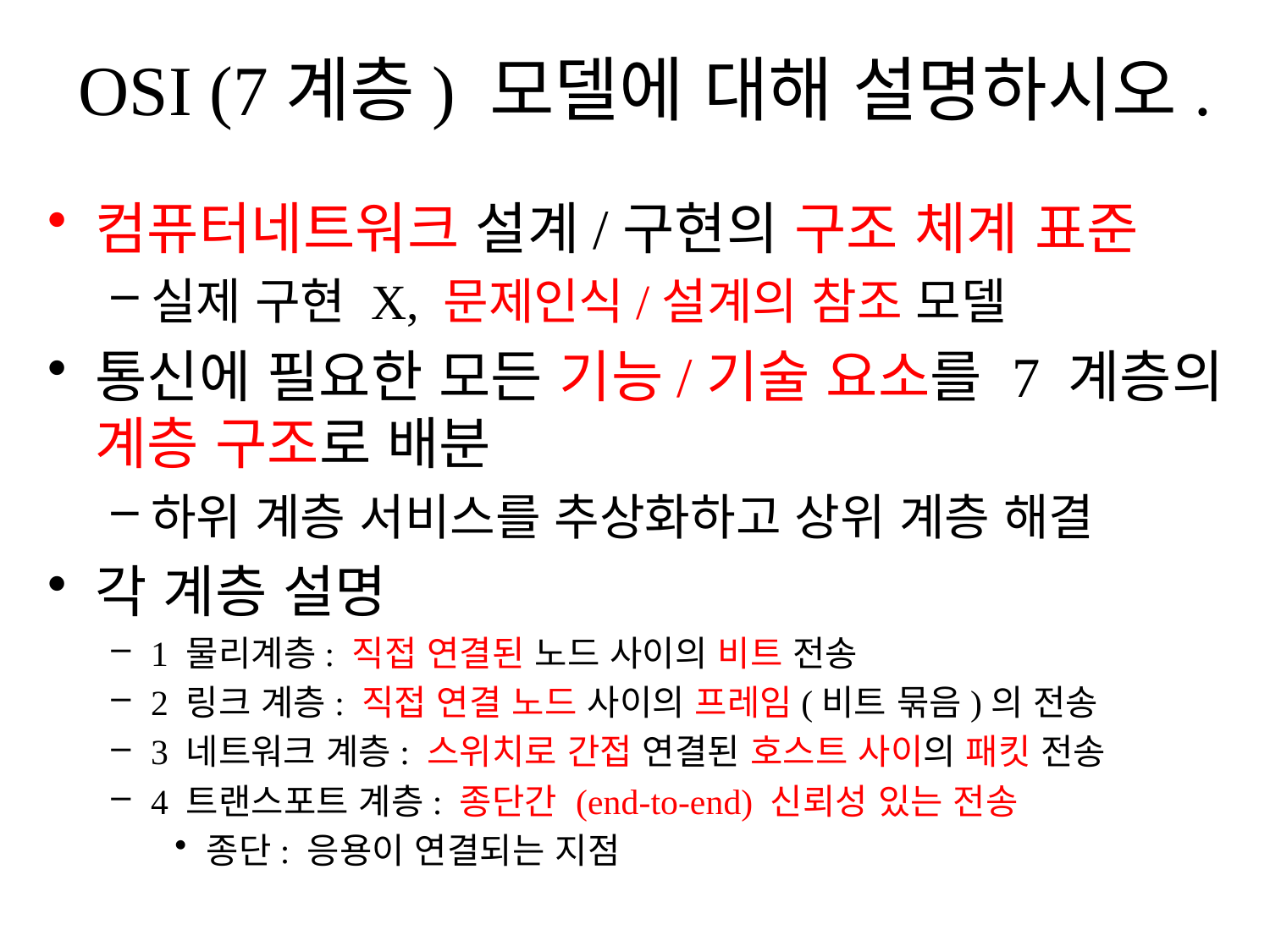

# OSI (7계층) 모델에 대해 설명하시오.
컴퓨터네트워크 설계/구현의 구조 체계 표준
실제 구현 X, 문제인식/설계의 참조 모델
통신에 필요한 모든 기능/기술 요소를 7 계층의 계층 구조로 배분
하위 계층 서비스를 추상화하고 상위 계층 해결
각 계층 설명
1 물리계층: 직접 연결된 노드 사이의 비트 전송
2 링크 계층: 직접 연결 노드 사이의 프레임(비트 묶음)의 전송
3 네트워크 계층: 스위치로 간접 연결된 호스트 사이의 패킷 전송
4 트랜스포트 계층: 종단간 (end-to-end) 신뢰성 있는 전송
종단: 응용이 연결되는 지점